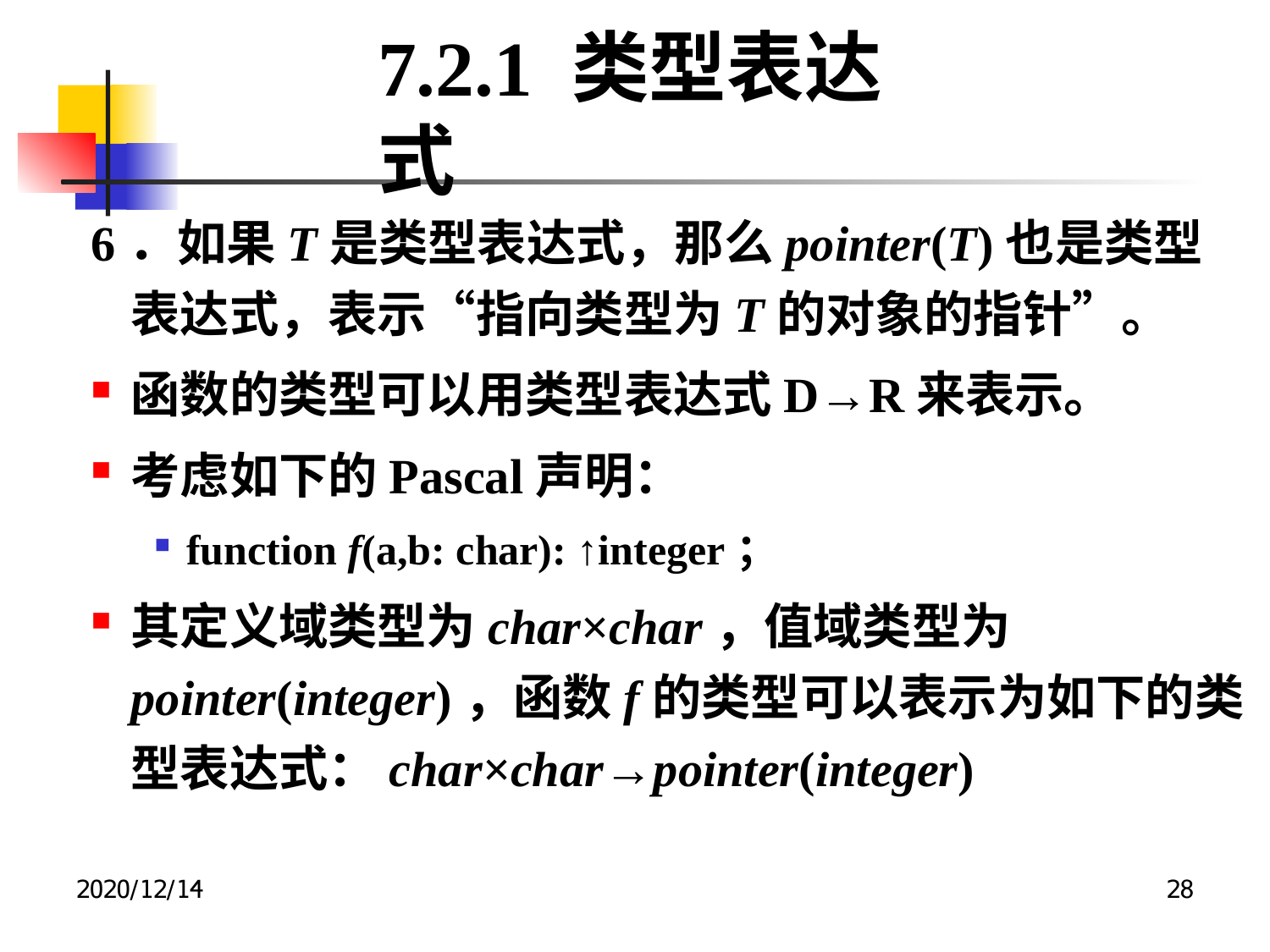

7.2.1 类型表达式
6．如果T是类型表达式，那么pointer(T)也是类型表达式，表示“指向类型为T的对象的指针”。
函数的类型可以用类型表达式D→R来表示。
考虑如下的Pascal声明：
function f(a,b: char): ↑integer；
其定义域类型为char×char，值域类型为pointer(integer)，函数f的类型可以表示为如下的类型表达式：char×char→pointer(integer)
2020/12/14
28